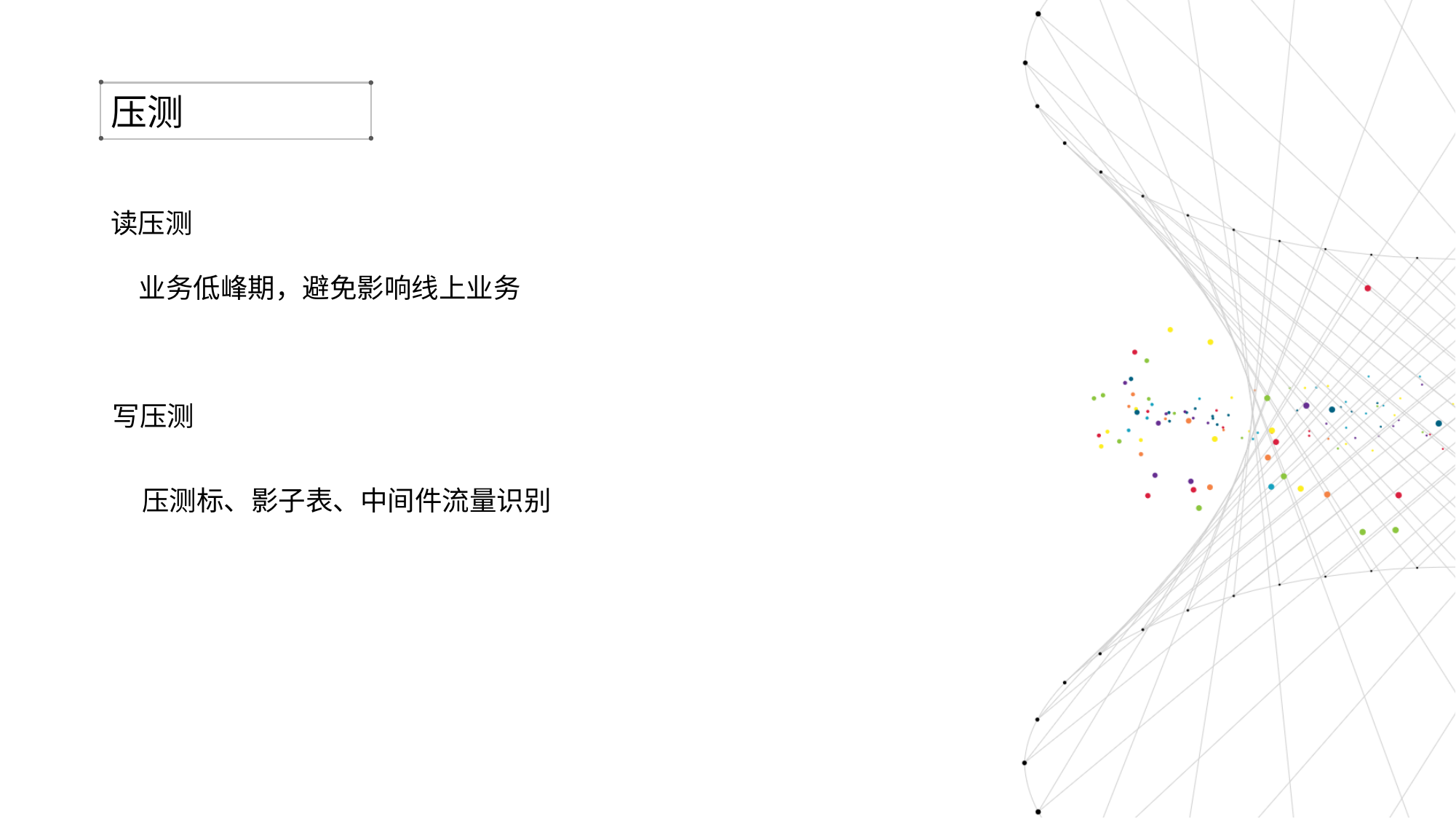

压测

读压测
业务低峰期，避免影响线上业务
写压测
压测标、影子表、中间件流量识别